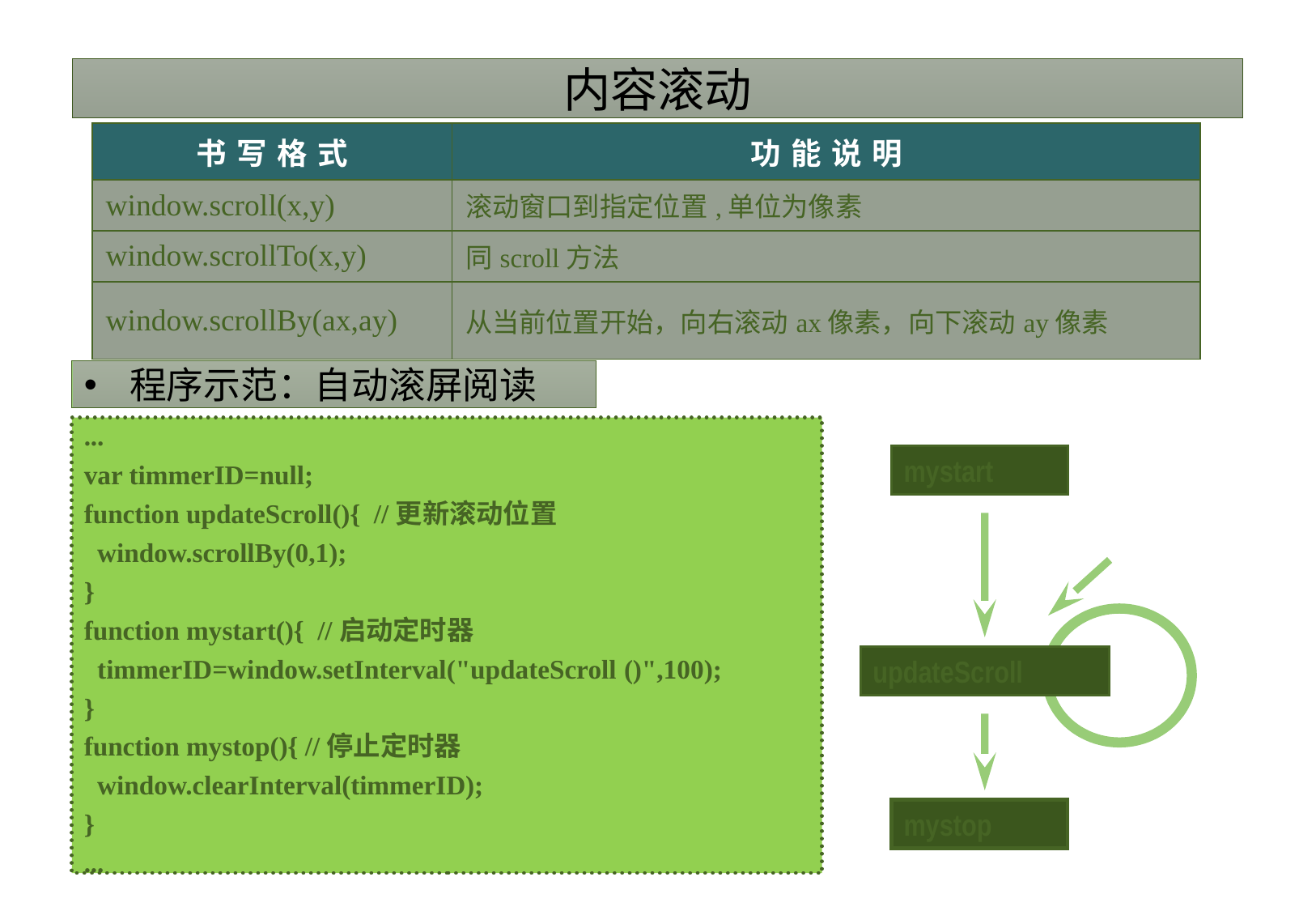

# 内容滚动
| 书写格式 | 功能说明 |
| --- | --- |
| window.scroll(x,y) | 滚动窗口到指定位置,单位为像素 |
| window.scrollTo(x,y) | 同scroll方法 |
| window.scrollBy(ax,ay) | 从当前位置开始，向右滚动ax像素，向下滚动ay像素 |

程序示范：自动滚屏阅读
...
var timmerID=null;
function updateScroll(){  //更新滚动位置
  window.scrollBy(0,1);
}
function mystart(){  //启动定时器
  timmerID=window.setInterval("updateScroll ()",100);
}
function mystop(){ //停止定时器
  window.clearInterval(timmerID);
}
...
mystart

updateScroll

mystop